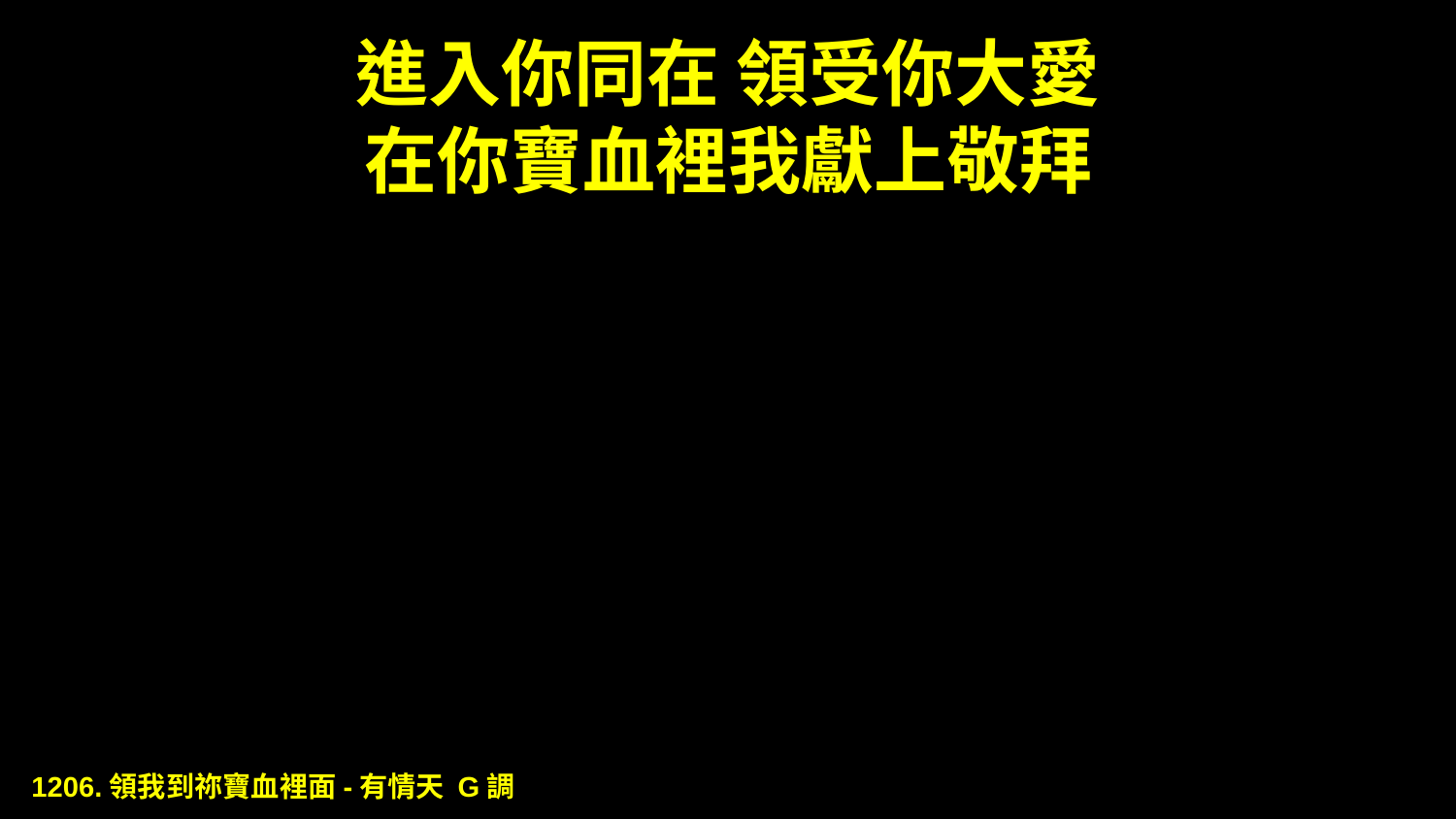

# 進入你同在 領受你大愛 在你寶血裡我獻上敬拜
1206.領我到祢寶血裡面-有情天 G調